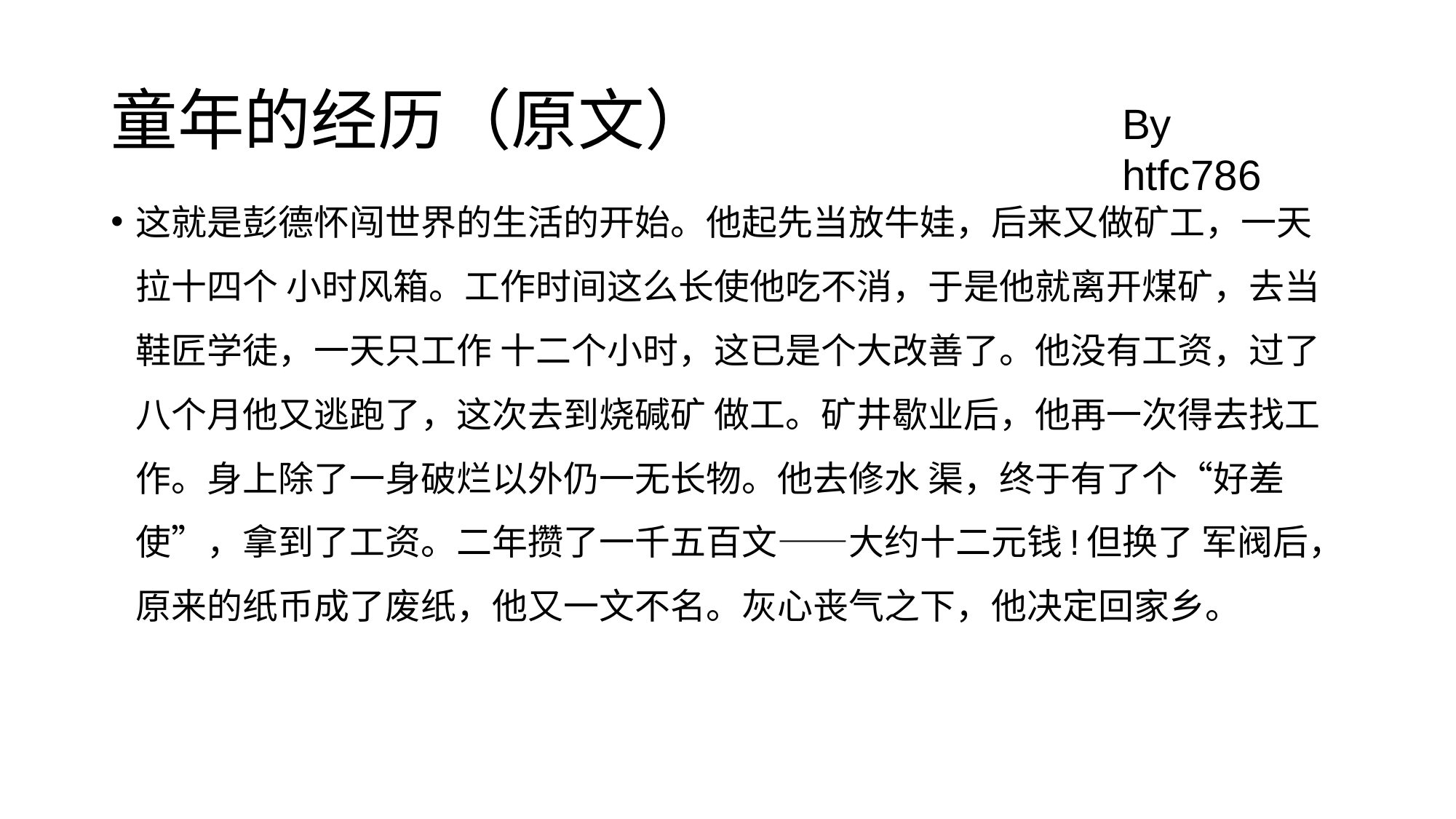

# 童年的经历（原文）
By htfc786
这就是彭德怀闯世界的生活的开始。他起先当放牛娃，后来又做矿工，一天拉十四个 小时风箱。工作时间这么长使他吃不消，于是他就离开煤矿，去当鞋匠学徒，一天只工作 十二个小时，这已是个大改善了。他没有工资，过了八个月他又逃跑了，这次去到烧碱矿 做工。矿井歇业后，他再一次得去找工作。身上除了一身破烂以外仍一无长物。他去修水 渠，终于有了个“好差使”，拿到了工资。二年攒了一千五百文——大约十二元钱!但换了 军阀后，原来的纸币成了废纸，他又一文不名。灰心丧气之下，他决定回家乡。